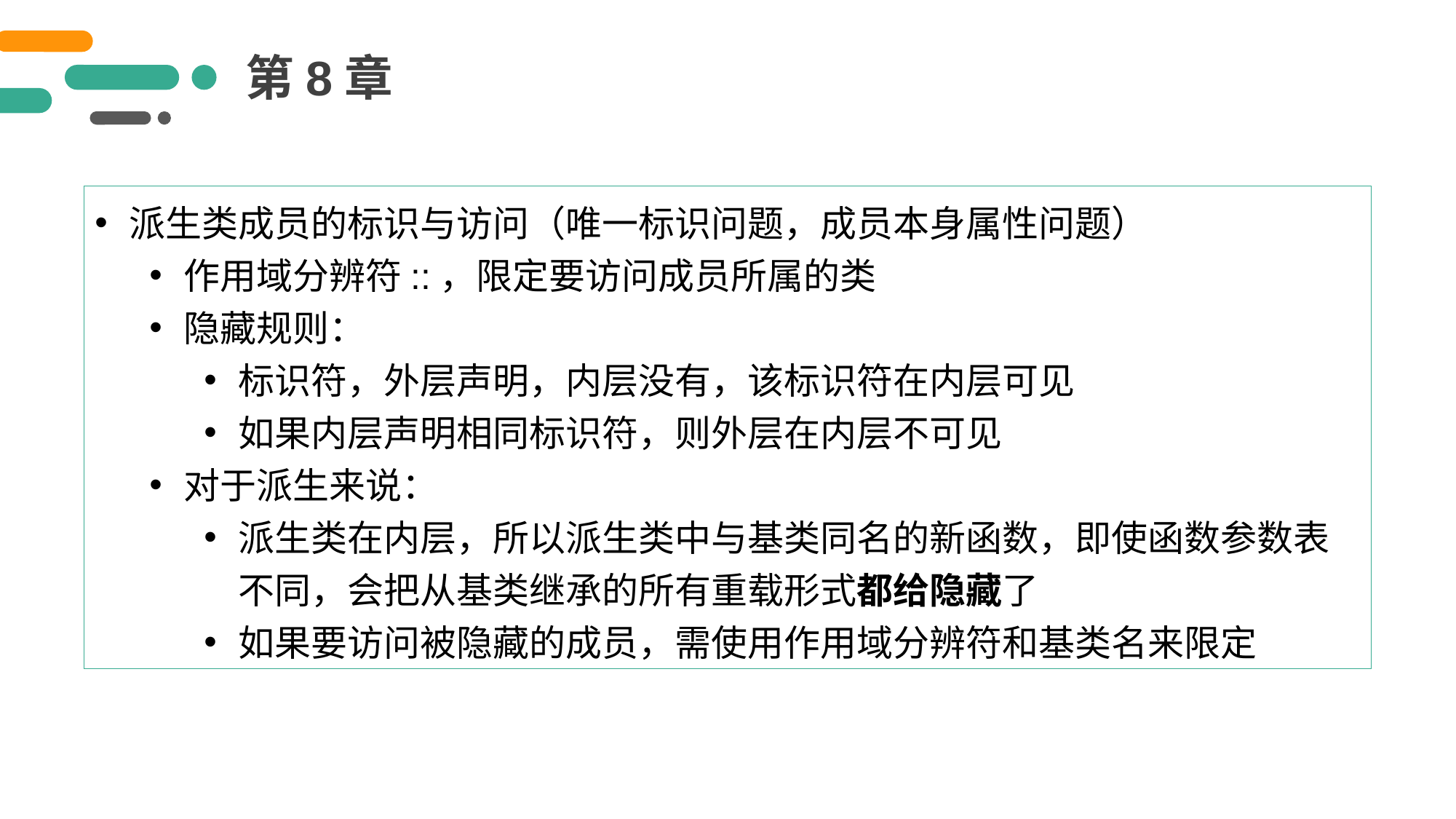

第8章
派生类成员的标识与访问（唯一标识问题，成员本身属性问题）
作用域分辨符::，限定要访问成员所属的类
隐藏规则：
标识符，外层声明，内层没有，该标识符在内层可见
如果内层声明相同标识符，则外层在内层不可见
对于派生来说：
派生类在内层，所以派生类中与基类同名的新函数，即使函数参数表不同，会把从基类继承的所有重载形式都给隐藏了
如果要访问被隐藏的成员，需使用作用域分辨符和基类名来限定